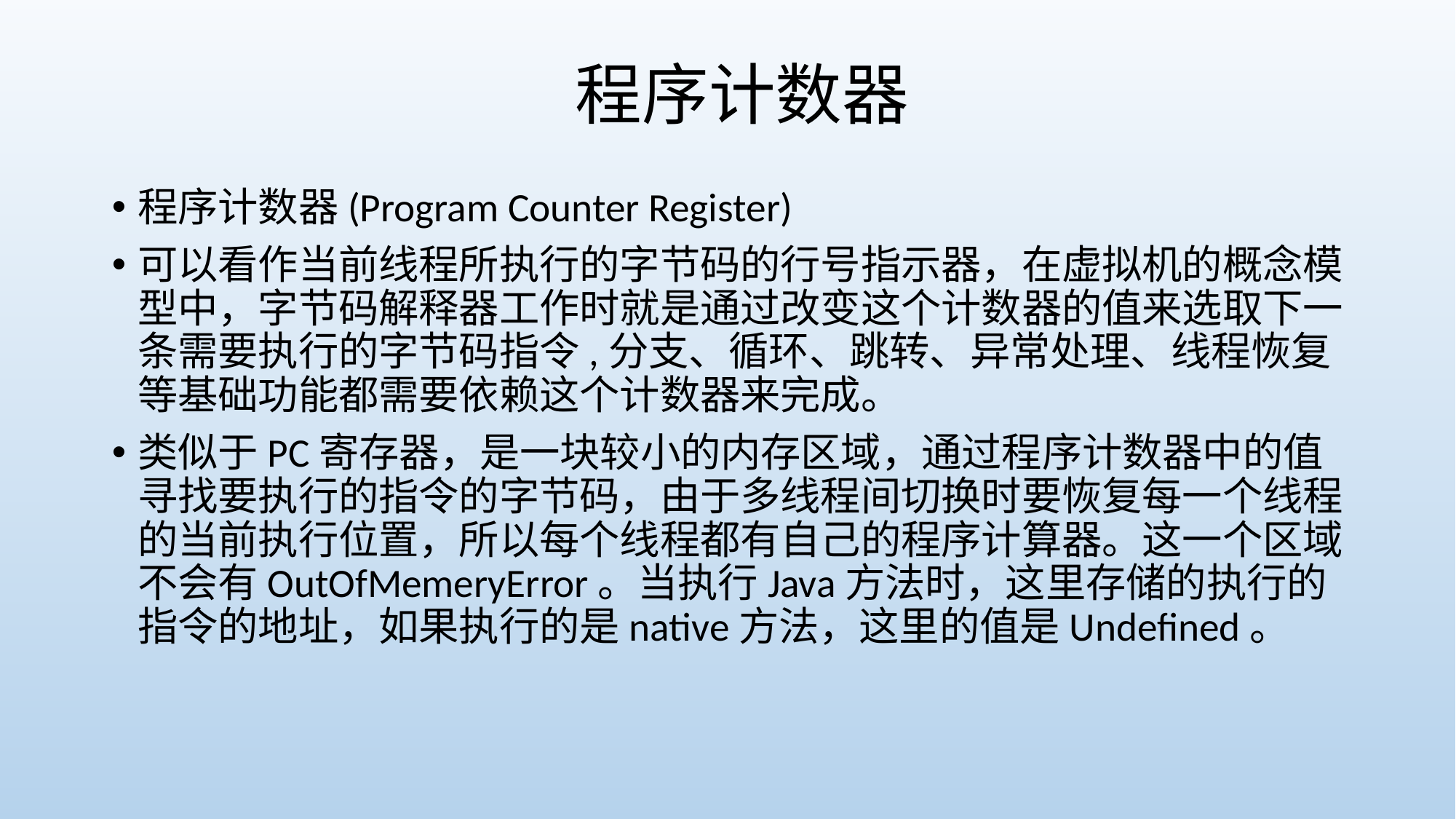

# 程序计数器
程序计数器(Program Counter Register)
可以看作当前线程所执行的字节码的行号指示器，在虚拟机的概念模型中，字节码解释器工作时就是通过改变这个计数器的值来选取下一条需要执行的字节码指令,分支、循环、跳转、异常处理、线程恢复等基础功能都需要依赖这个计数器来完成。
类似于PC寄存器，是一块较小的内存区域，通过程序计数器中的值寻找要执行的指令的字节码，由于多线程间切换时要恢复每一个线程的当前执行位置，所以每个线程都有自己的程序计算器。这一个区域不会有OutOfMemeryError。当执行Java方法时，这里存储的执行的指令的地址，如果执行的是native方法，这里的值是Undefined。